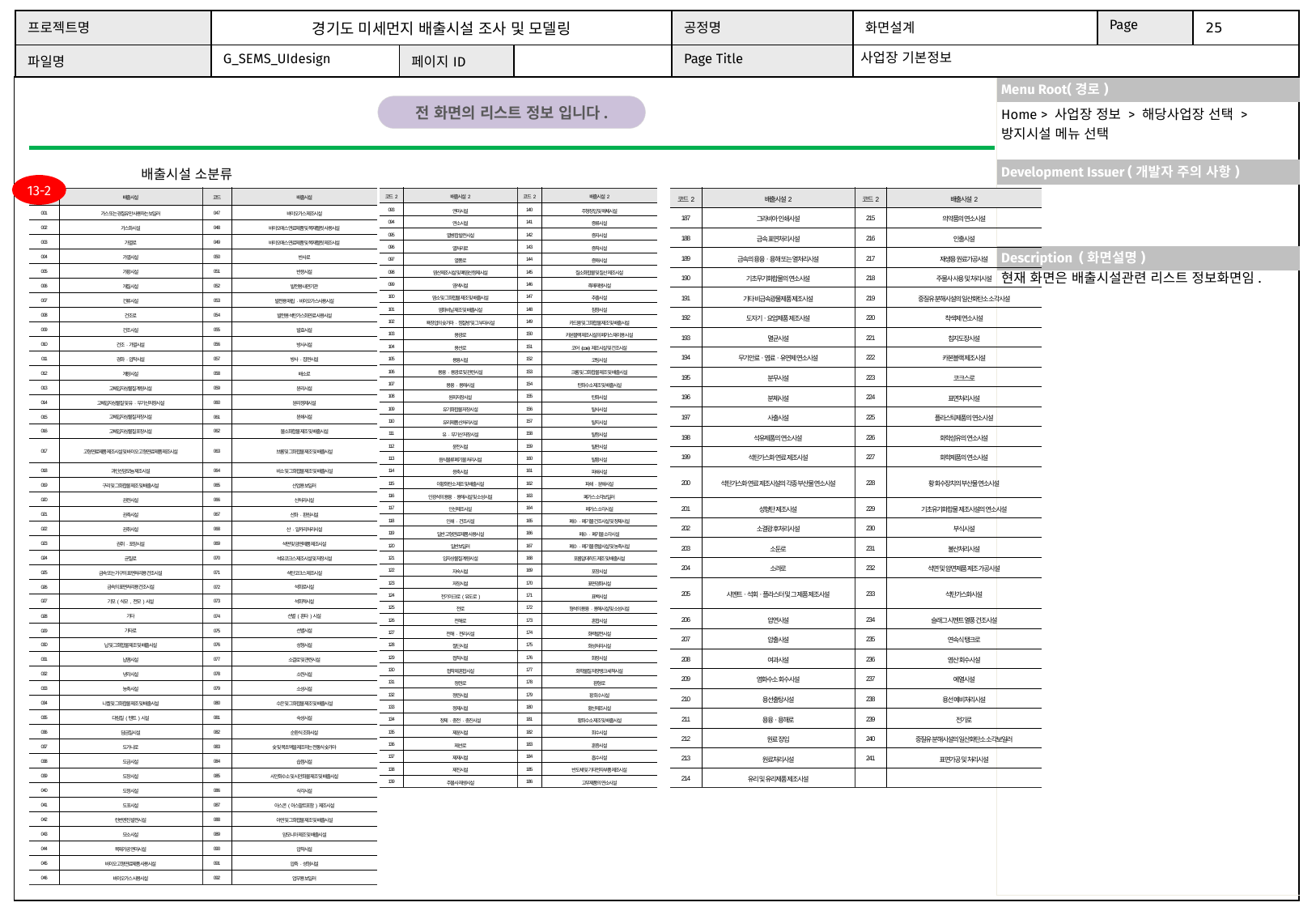

사업장 기본정보
Home > 사업장 정보 > 해당사업장 선택 > 방지시설 메뉴 선택
배출시설 소분류
13-2
| 코드 | 배출시설 | 코드 | 배출시설 |
| --- | --- | --- | --- |
| 001 | 가스 또는 경질유만 사용하는 보일러 | 047 | 바이오가스 제조시설 |
| 002 | 가스화시설 | 048 | 바이오매스 연료제품 및 목재펠릿 사용시설 |
| 003 | 가열로 | 049 | 바이오매스 연료제품 및 목재펠릿 제조시설 |
| 004 | 가열시설 | 050 | 반사로 |
| 005 | 가황시설 | 051 | 반응시설 |
| 006 | 개질시설 | 052 | 발전용 내연기관 |
| 007 | 건류시설 | 053 | 발전용 매립·바이오가스사용시설 |
| 008 | 건조로 | 054 | 발전용 석탄가스화연료 사용시설 |
| 009 | 건조시설 | 055 | 발효시설 |
| 010 | 건조·가열시설 | 056 | 방사시설 |
| 011 | 경화·압착시설 | 057 | 방사·집면시설 |
| 012 | 계량시설 | 058 | 배소로 |
| 013 | 고체입자상물질 계량시설 | 059 | 분리시설 |
| 014 | 고체입자상물질 및 유·무기산저장시설 | 060 | 분리정제시설 |
| 015 | 고체입자상물질 저장시설 | 061 | 분쇄시설 |
| 016 | 고체입자상물질 포장시설 | 062 | 불소화합물 제조 및 배출시설 |
| 017 | 고형연료제품 제조시설 및 바이오 고형연료제품 제조시설 | 063 | 브롬 및 그화합물 제조 및 배출시설 |
| 018 | 과인산암모늄 제조시설 | 064 | 비소 및 그화합물 제조 및 배출시설 |
| 019 | 구리 및 그화합물 제조 및 배출시설 | 065 | 산업용 보일러 |
| 020 | 권련시설 | 066 | 산처리시설 |
| 021 | 권축시설 | 067 | 산화·환원시설 |
| 022 | 권취시설 | 068 | 산·알카리처리시설 |
| 023 | 권취·포장시설 | 069 | 석면 및 암면제품 제조시설 |
| 024 | 균질로 | 070 | 석유코크스 제조시설 및 저장시설 |
| 025 | 금속 또는 가구의 표면처리용 건조시설 | 071 | 석탄코크스 제조시설 |
| 026 | 금속의 표면처리용 건조시설 | 072 | 석회로시설 |
| 027 | 기모(식모, 전모)시설 | 073 | 석회적시설 |
| 028 | 기타 | 074 | 선별(혼타)시설 |
| 029 | 기타로 | 075 | 선별시설 |
| 030 | 납 및 그화합물 제조 및 배출시설 | 076 | 성형시설 |
| 031 | 납땜시설 | 077 | 소결로 및 관련시설 |
| 032 | 냉각시설 | 078 | 소련시설 |
| 033 | 농축시설 | 079 | 소성시설 |
| 034 | 니켈 및 그화합물 제조 및 배출시설 | 080 | 수은 및 그화합물 제조 및 배출시설 |
| 035 | 다림질(텐트)시설 | 081 | 숙성시설 |
| 036 | 담금질시설 | 082 | 순환식 조화시설 |
| 037 | 도가니로 | 083 | 숯 및 목초액을 제조하는 전통식 숯가마 |
| 038 | 도금시설 | 084 | 습점시설 |
| 039 | 도장시설 | 085 | 시안화수소 및 시안화물 제조 및 배출시설 |
| 040 | 도정시설 | 086 | 식각시설 |
| 041 | 도포시설 | 087 | 아스콘(아스팔트포함)제조시설 |
| 042 | 린번엔진 발전시설 | 088 | 아연 및 그화합물 제조 및 배출시설 |
| 043 | 모소시설 | 089 | 암모니아 제조 및 배출시설 |
| 044 | 목재가공 연마시설 | 090 | 압착시설 |
| 045 | 바이오 고형연료제품 사용시설 | 091 | 압축·성형시설 |
| 046 | 바이오가스 사용시설 | 092 | 업무용 보일러 |
| 코드2 | 배출시설2 | 코드2 | 배출시설2 |
| --- | --- | --- | --- |
| 093 | 연마시설 | 140 | 주형장입 및 해체시설 |
| 094 | 연소시설 | 141 | 증류시설 |
| 095 | 열병합 발전시설 | 142 | 증자시설 |
| 096 | 열처리로 | 143 | 증착시설 |
| 097 | 열풍로 | 144 | 증해시설 |
| 098 | 염산제조시설 및 폐염산정제시설 | 145 | 질소화합물 및 질산 제조시설 |
| 099 | 염색시설 | 146 | 촉매재생시설 |
| 100 | 염소 및 그화합물 제조 및 배출시설 | 147 | 추출시설 |
| 101 | 염화비닐 제조 및 배출시설 | 148 | 침향시설 |
| 102 | 욕장업의 숯가마·찜질방 및 그 부대시설 | 149 | 카드뮴 및 그화합물 제조 및 배출시설 |
| 103 | 용광로 | 150 | 카본블랙 제조시설의 폐가스 재이용 시설 |
| 104 | 용선로 | 151 | 코어(core)제조시설 및 건조시설 |
| 105 | 용융시설 | 152 | 코팅시설 |
| 106 | 용융·용광로 및 관련시설 | 153 | 크롬 및 그화합물 제조 및 배출시설 |
| 107 | 용융·용해시설 | 154 | 탄화수소 제조 및 배출시설 |
| 108 | 원피저장시설 | 155 | 탄화시설 |
| 109 | 유기화합물 저장시설 | 156 | 탈사시설 |
| 110 | 유리제품 산처리시설 | 157 | 탈지시설 |
| 111 | 유·무기산 저장시설 | 158 | 탈청시설 |
| 112 | 윤전시설 | 159 | 탈판시설 |
| 113 | 음식물류 폐기물 처리시설 | 160 | 탈황시설 |
| 114 | 응축시설 | 161 | 파쇄시설 |
| 115 | 이황화탄소 제조 및 배출시설 | 162 | 파쇄·분쇄시설 |
| 116 | 인광석의 용융·용해시설 및 소성시설 | 163 | 폐가스 소각보일러 |
| 117 | 인산제조시설 | 164 | 폐가스 소각시설 |
| 118 | 인쇄·건조시설 | 165 | 폐수·폐기물 건조시설 및 정제시설 |
| 119 | 일반 고형연료제품 사용시설 | 166 | 폐수·폐기물 소각시설 |
| 120 | 일반보일러 | 167 | 폐수·폐기물 증발시설 및 농축시설 |
| 121 | 입자상물질 계량시설 | 168 | 포름알데히드 제조 및 배출시설 |
| 122 | 자숙시설 | 169 | 포장시설 |
| 123 | 저장시설 | 170 | 표면경화시설 |
| 124 | 전기아크로(유도로) | 171 | 표백시설 |
| 125 | 전로 | 172 | 형석의 용융·용해시설 및 소성시설 |
| 126 | 전해로 | 173 | 혼합시설 |
| 127 | 전해·전리시설 | 174 | 화력발전시설 |
| 128 | 절단시설 | 175 | 화성처리시설 |
| 129 | 접착시설 | 176 | 화장시설 |
| 130 | 접착제 혼합시설 | 177 | 화학물질 저장탱크 세척시설 |
| 131 | 정련로 | 178 | 환형로 |
| 132 | 정련시설 | 179 | 황 회수시설 |
| 133 | 정제시설 | 180 | 황산제조시설 |
| 134 | 정제·충전·충진시설 | 181 | 황화수소 제조 및 배출시설 |
| 135 | 제분시설 | 182 | 회수시설 |
| 136 | 제선로 | 183 | 훈증시설 |
| 137 | 제재시설 | 184 | 흡수시설 |
| 138 | 제진시설 | 185 | 반도체 및 기타전자부품 제조시설 |
| 139 | 주물사 재생시설 | 186 | 고무제품의 연소시설 |
| 코드2 | 배출시설2 | 코드2 | 배출시설2 |
| --- | --- | --- | --- |
| 187 | 그라비아 인쇄시설 | 215 | 의약품의 연소시설 |
| 188 | 금속 표면처리시설 | 216 | 인출시설 |
| 189 | 금속의 용융ㆍ용해 또는 열처리시설 | 217 | 재생용 원료가공시설 |
| 190 | 기초무기화합물의 연소시설 | 218 | 주물사 사용 및 처리시설 |
| 191 | 기타 비금속광물제품 제조시설 | 219 | 중질유 분해시설의 일산화탄소 소각시설 |
| 192 | 도자기ㆍ요업제품 제조시설 | 220 | 착색제 연소시설 |
| 193 | 멸균시설 | 221 | 침지도장시설 |
| 194 | 무기안료ㆍ염료ㆍ유연제 연소시설 | 222 | 카본블랙 제조시설 |
| 195 | 분무시설 | 223 | 코크스로 |
| 196 | 분체시설 | 224 | 표면처리시설 |
| 197 | 사출시설 | 225 | 플라스틱제품의 연소시설 |
| 198 | 석유제품의 연소시설 | 226 | 화학섬유의 연소시설 |
| 199 | 석탄가스화 연료 제조시설 | 227 | 화학제품의 연소시설 |
| 200 | 석탄가스화 연료 제조시설의 각종 부산물 연소시설 | 228 | 황 회수장치의 부산물 연소시설 |
| 201 | 성형탄 제조시설 | 229 | 기초유기화합물 제조시설의 연소시설 |
| 202 | 소결광 후처리시설 | 230 | 부식시설 |
| 203 | 소둔로 | 231 | 불산처리시설 |
| 204 | 소려로 | 232 | 석면 및 암면제품 제조 가공시설 |
| 205 | 시멘트ㆍ석회ㆍ플라스터 및 그 제품 제조시설 | 233 | 석탄가스화시설 |
| 206 | 압연시설 | 234 | 슬래그 시멘트 열풍 건조시설 |
| 207 | 압출시설 | 235 | 연속식 탱크로 |
| 208 | 여과시설 | 236 | 염산 회수시설 |
| 209 | 염화수소 회수시설 | 237 | 예열시설 |
| 210 | 용선출탕시설 | 238 | 용선 예비처리시설 |
| 211 | 용융ㆍ용해로 | 239 | 전기로 |
| 212 | 원료 장입 | 240 | 중질유 분해시설의 일산화탄소 소각보일러 |
| 213 | 원료처리시설 | 241 | 표면가공 및 처리시설 |
| 214 | 유리 및 유리제품 제조시설 |  |  |
현재 화면은 배출시설관련 리스트 정보화면임.